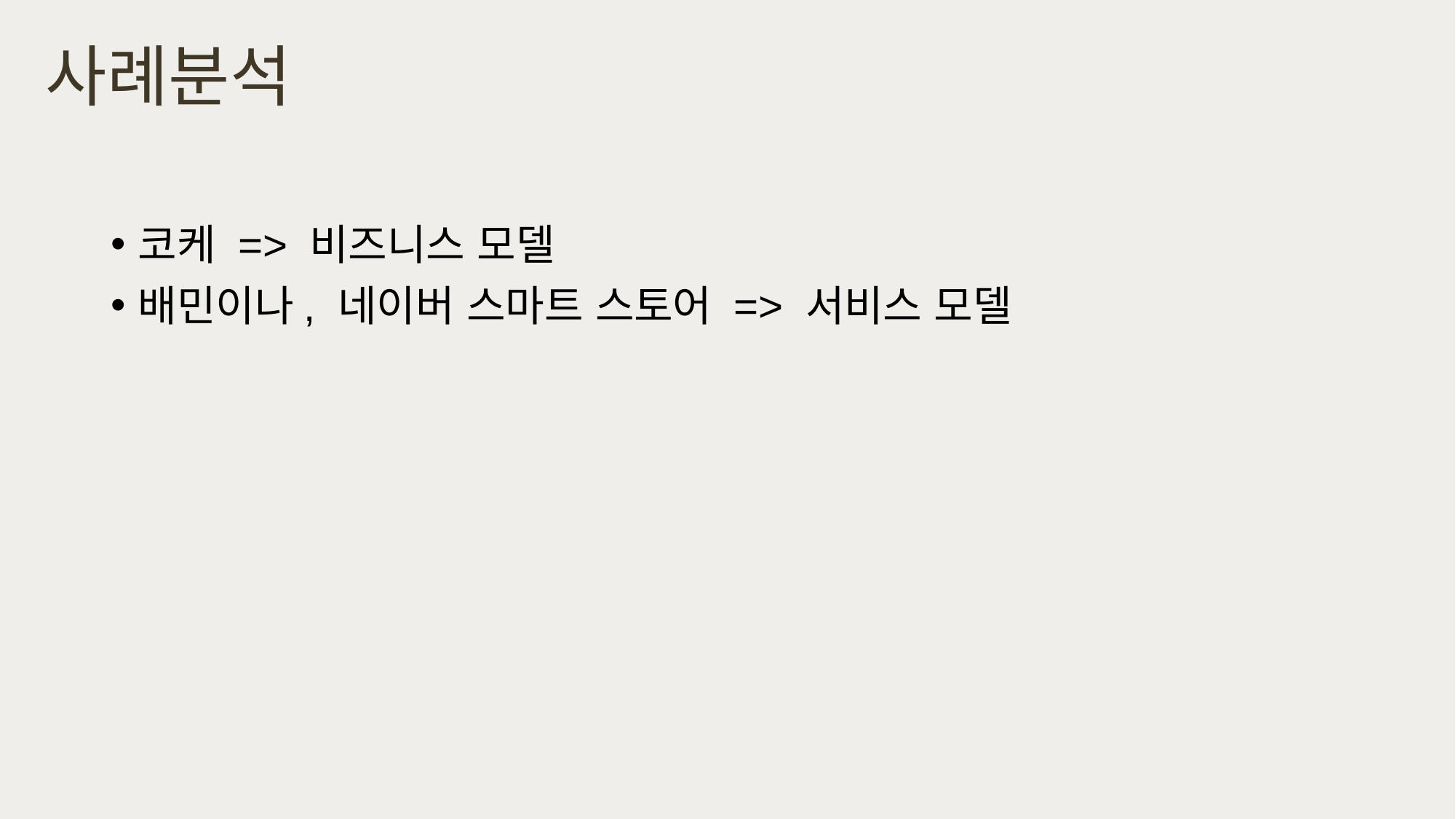

# 사례분석
코케 => 비즈니스 모델
배민이나, 네이버 스마트 스토어 => 서비스 모델